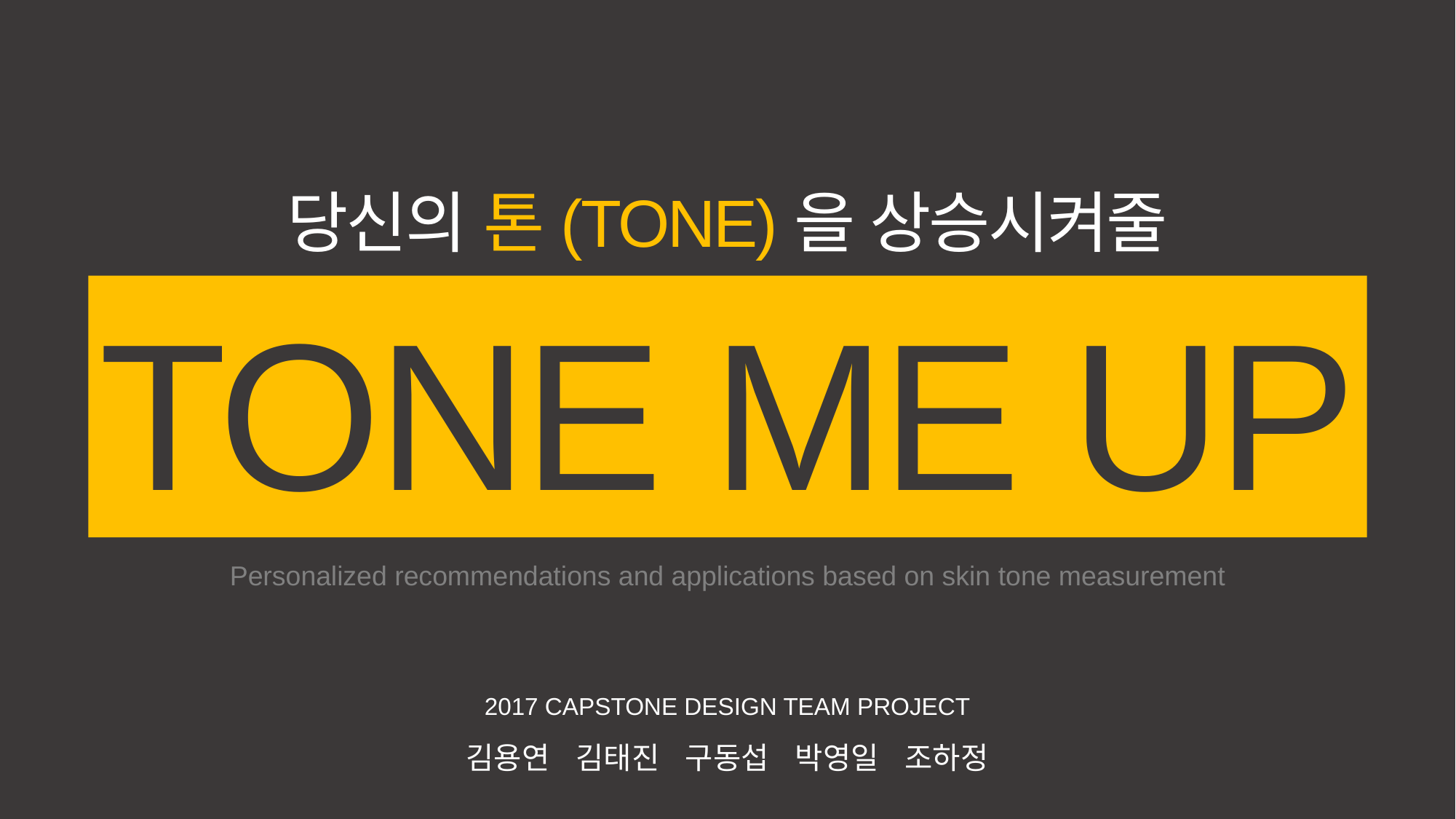

당신의 톤(TONE)을 상승시켜줄
TONE ME UP
Personalized recommendations and applications based on skin tone measurement
2017 CAPSTONE DESIGN TEAM PROJECT
김용연   김태진   구동섭   박영일   조하정